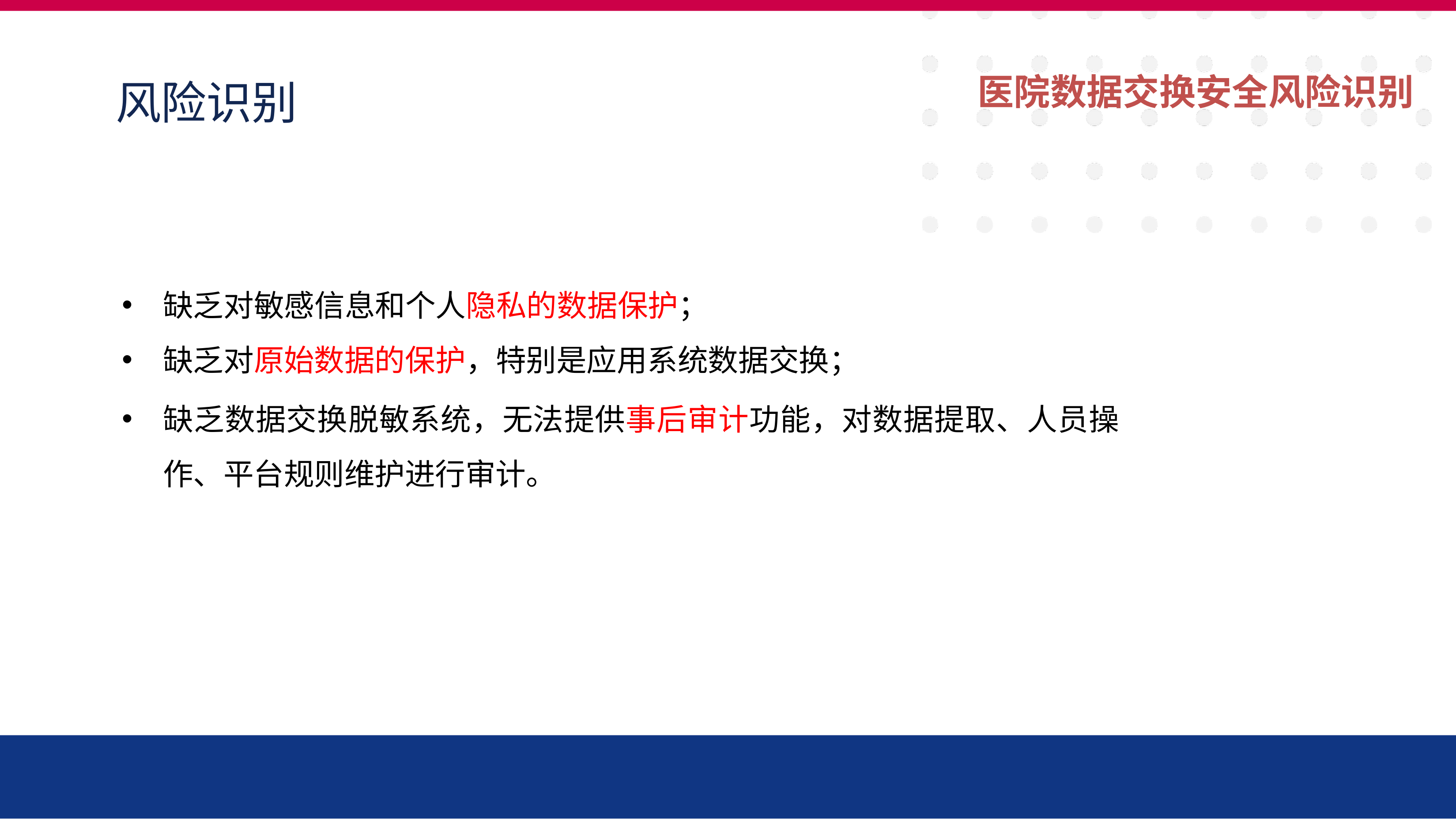

# 医院数据交换安全风险识别
风险识别
缺乏对敏感信息和个人隐私的数据保护；
缺乏对原始数据的保护，特别是应用系统数据交换；
缺乏数据交换脱敏系统，无法提供事后审计功能，对数据提取、人员操 作、平台规则维护进行审计。